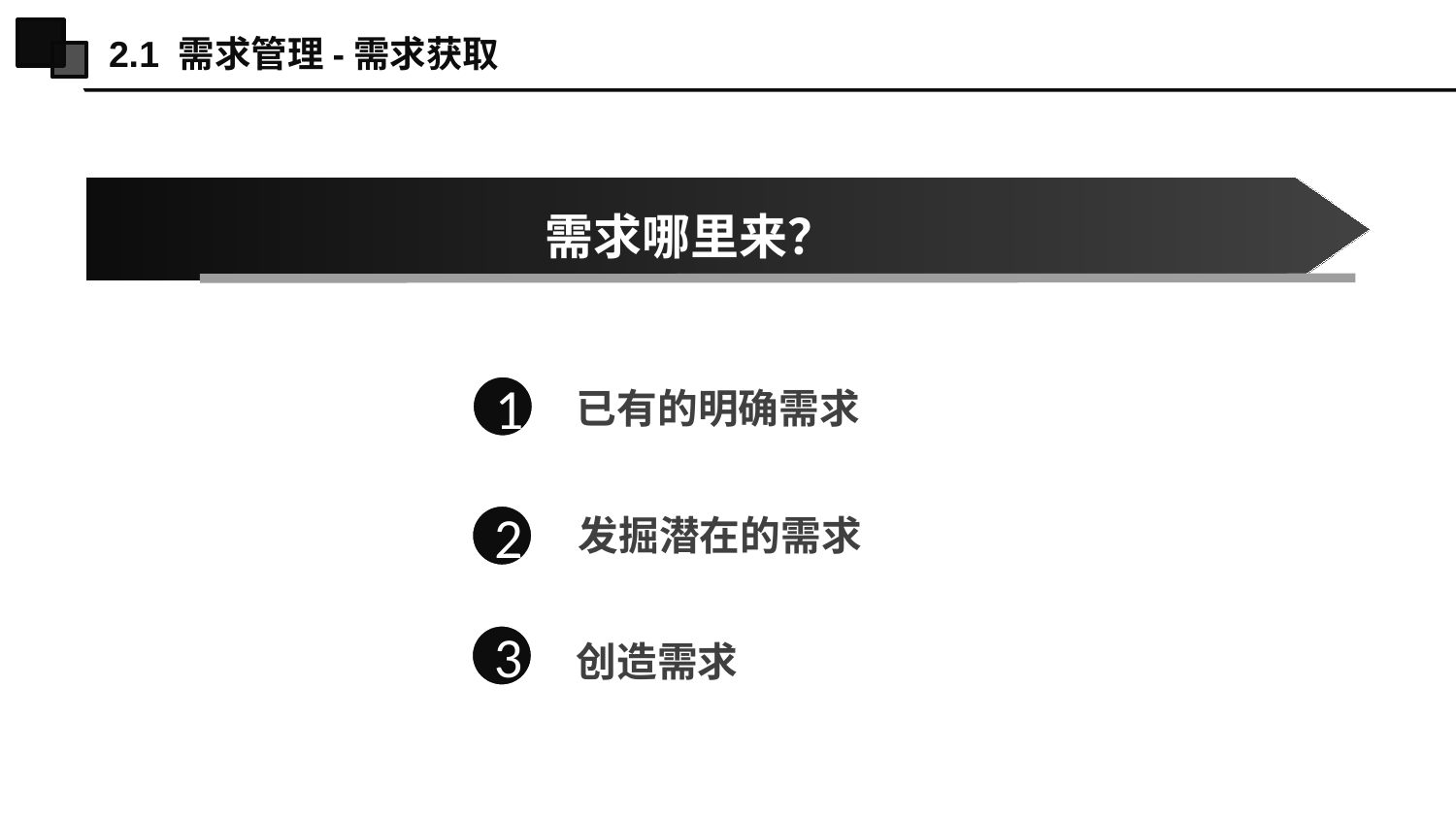

2.1 需求管理-需求获取
需求哪里来？
1
已有的明确需求

发掘潜在的需求
2
3
创造需求